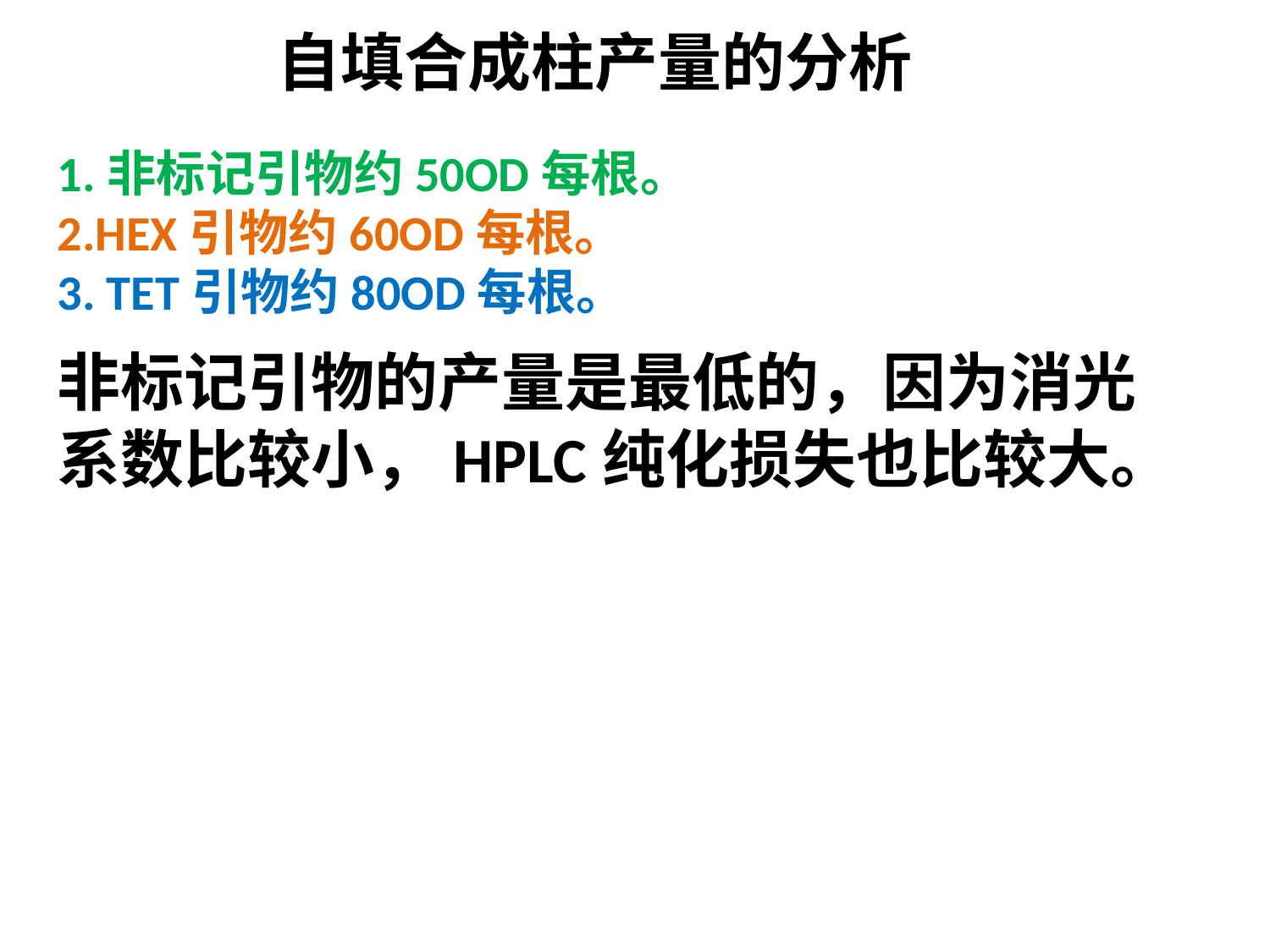

自填合成柱产量的分析
1.非标记引物约50OD每根。
2.HEX引物约60OD每根。
3. TET引物约80OD每根。

非标记引物的产量是最低的，因为消光系数比较小，HPLC纯化损失也比较大。